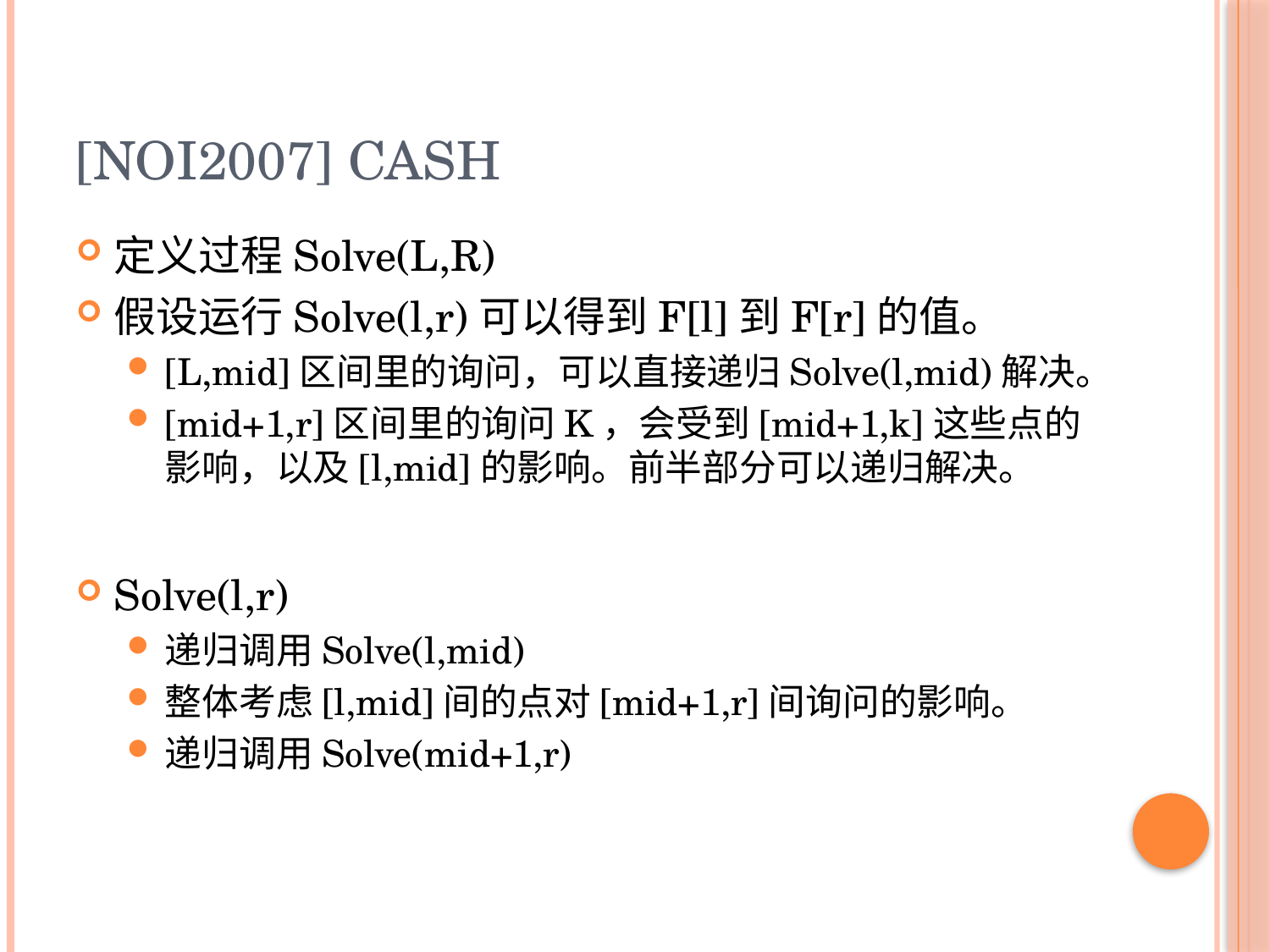

# [NOI2007] Cash
定义过程Solve(L,R)
假设运行Solve(l,r)可以得到F[l]到F[r]的值。
[L,mid]区间里的询问，可以直接递归Solve(l,mid)解决。
[mid+1,r]区间里的询问K，会受到[mid+1,k]这些点的影响，以及[l,mid]的影响。前半部分可以递归解决。

Solve(l,r)
递归调用Solve(l,mid)
整体考虑[l,mid]间的点对[mid+1,r]间询问的影响。
递归调用Solve(mid+1,r)